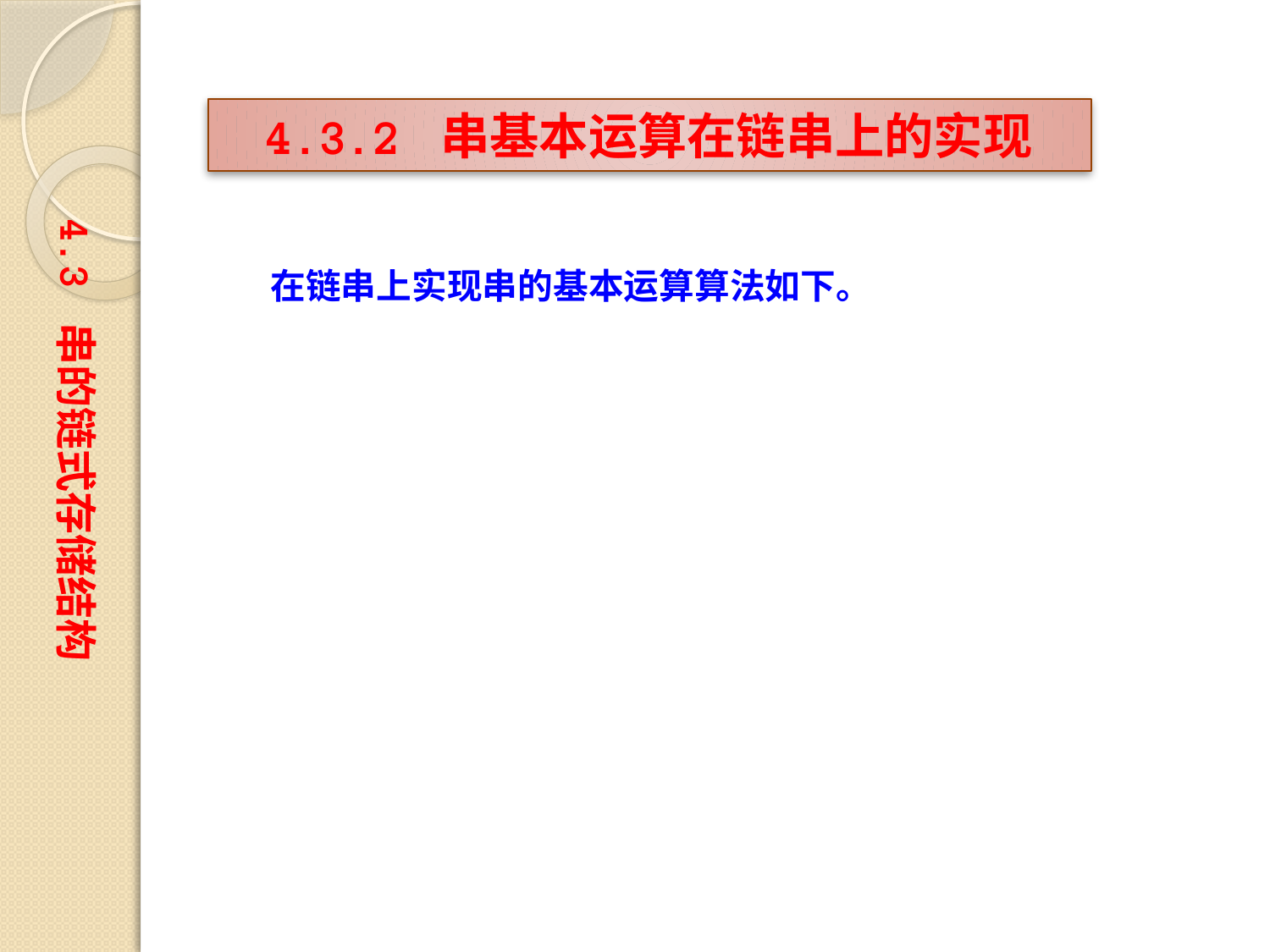

4.3.2 串基本运算在链串上的实现
4.3 串的链式存储结构
在链串上实现串的基本运算算法如下。